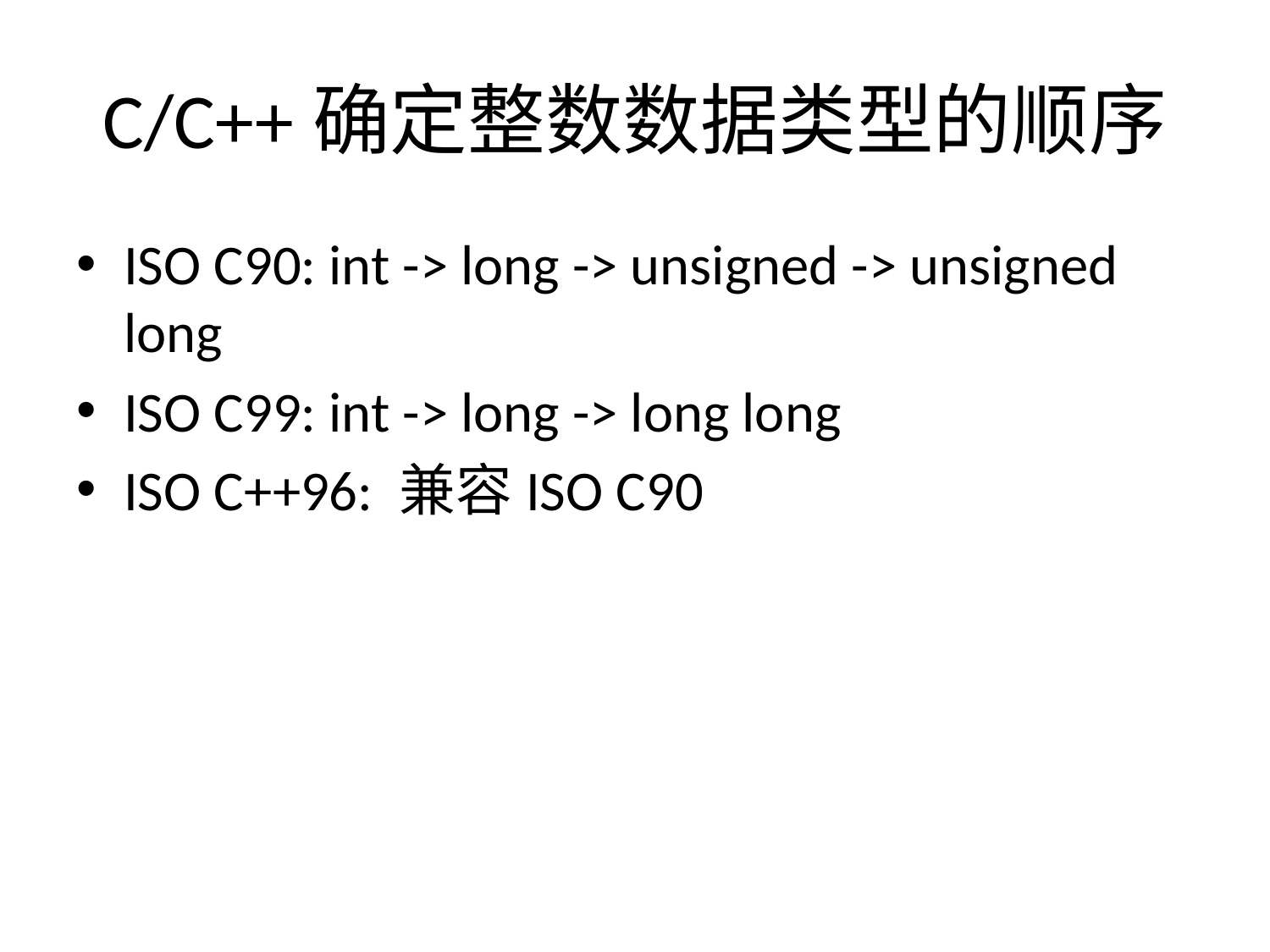

# C/C++确定整数数据类型的顺序
ISO C90: int -> long -> unsigned -> unsigned long
ISO C99: int -> long -> long long
ISO C++96: 兼容ISO C90